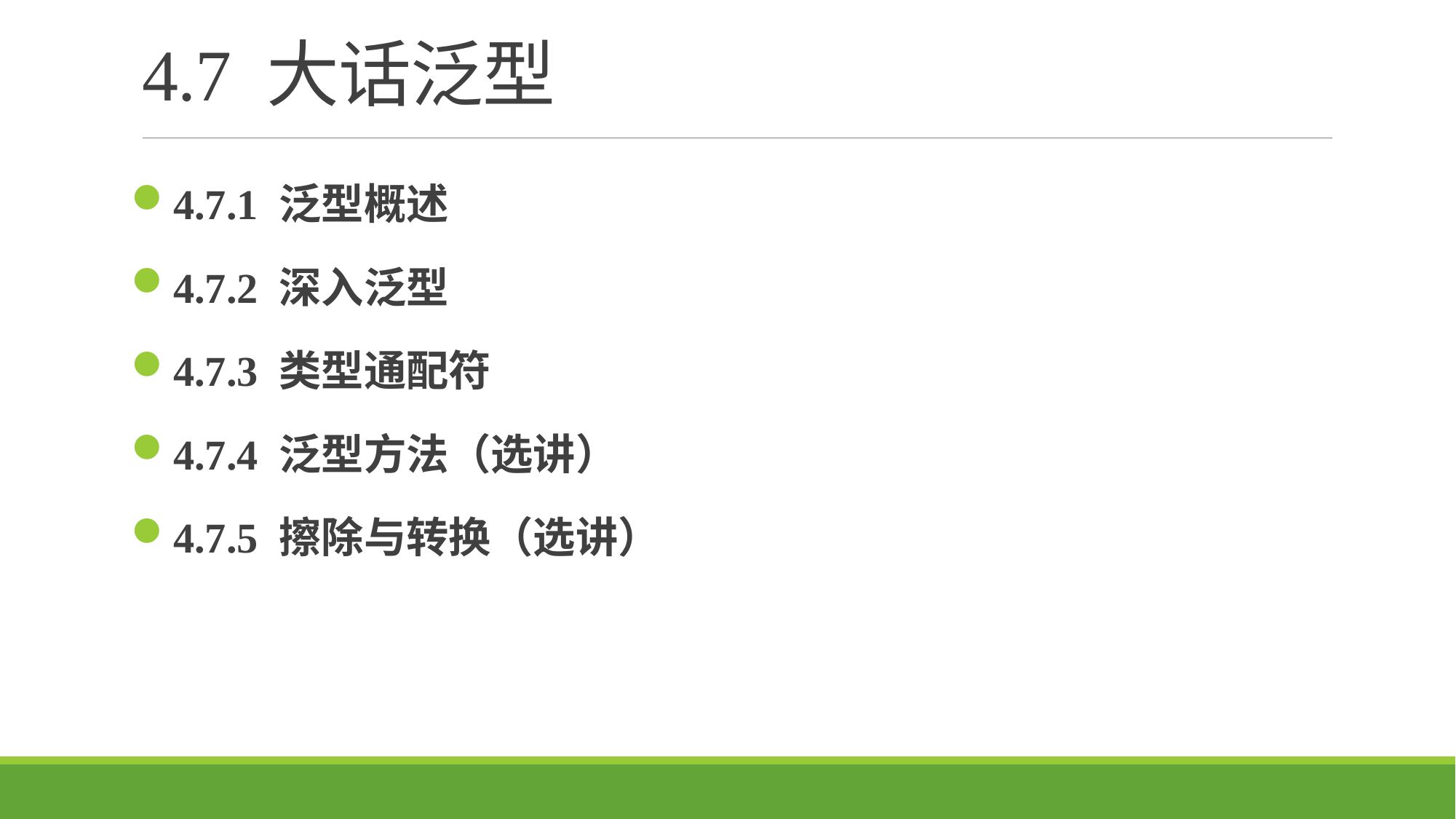

# 4.7 大话泛型
4.7.1 泛型概述
4.7.2 深入泛型
4.7.3 类型通配符
4.7.4 泛型方法（选讲）
4.7.5 擦除与转换（选讲）